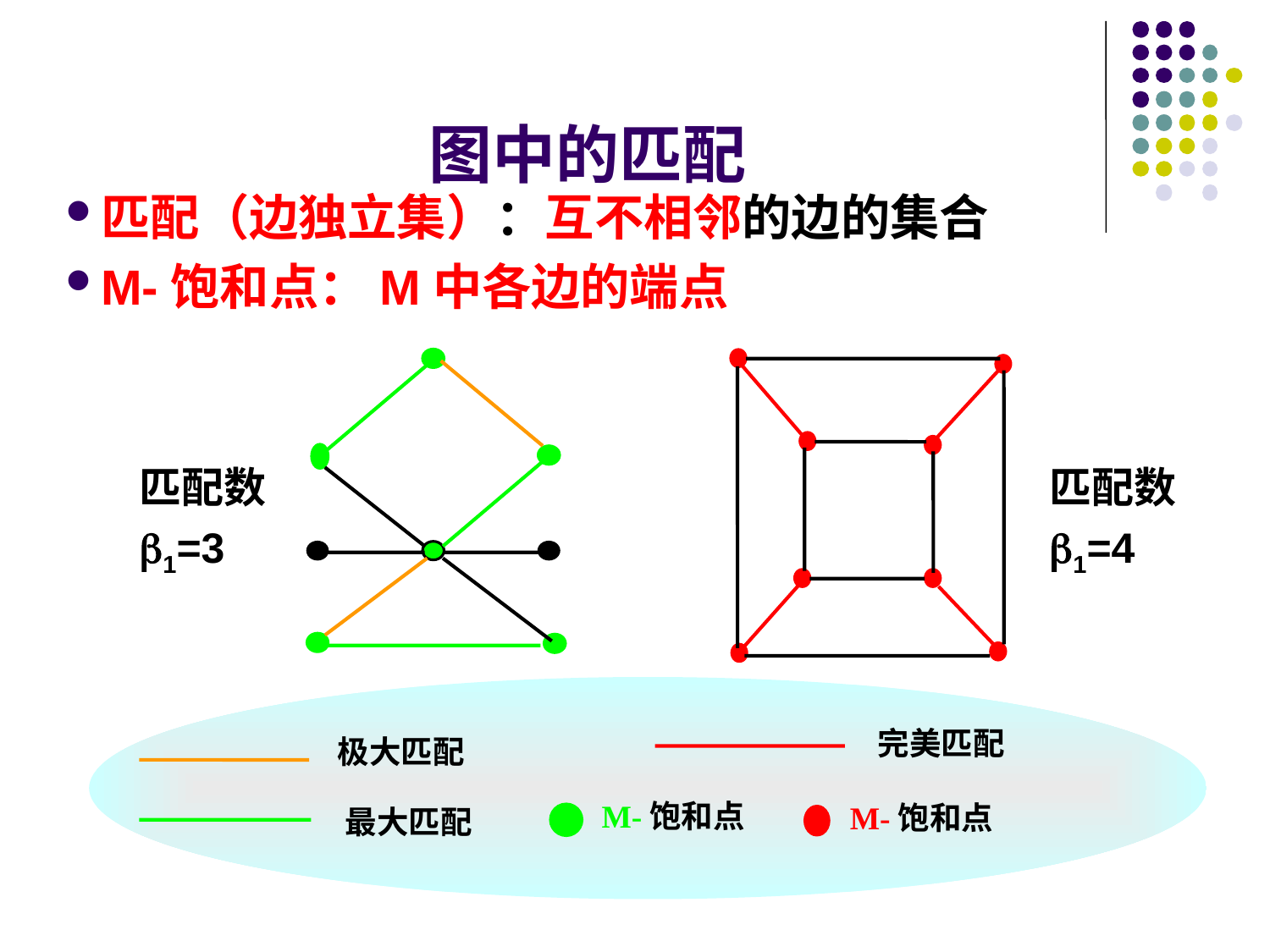

# 图中的匹配
匹配（边独立集）：互不相邻的边的集合
M-饱和点：M中各边的端点

匹配数
β1=3
匹配数
β1=4

完美匹配
极大匹配

M-饱和点
M-饱和点
最大匹配